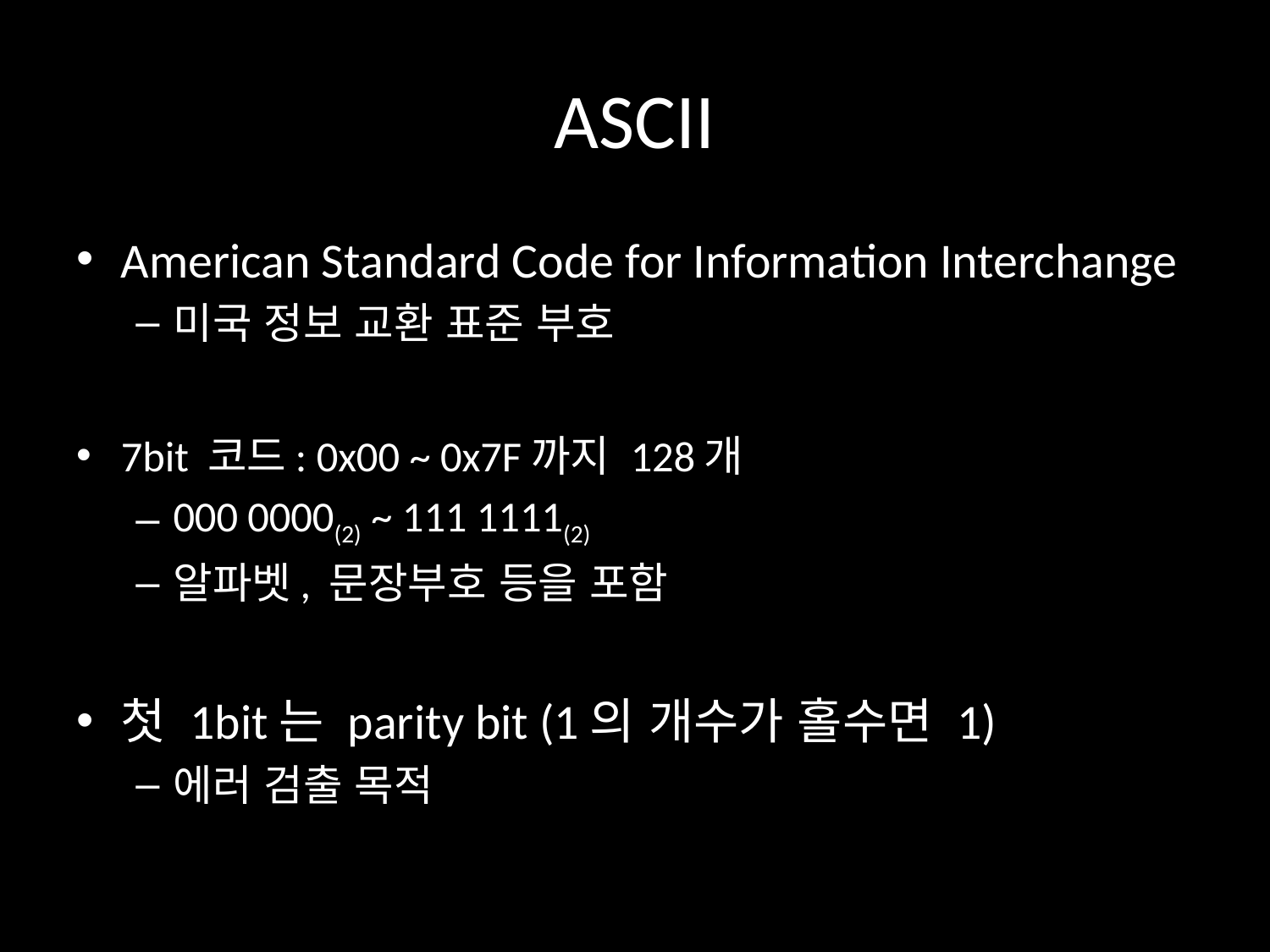

# ASCII
American Standard Code for Information Interchange
미국 정보 교환 표준 부호

7bit 코드: 0x00 ~ 0x7F까지 128개
000 0000(2) ~ 111 1111(2)
알파벳, 문장부호 등을 포함

첫 1bit는 parity bit (1의 개수가 홀수면 1)
에러 검출 목적